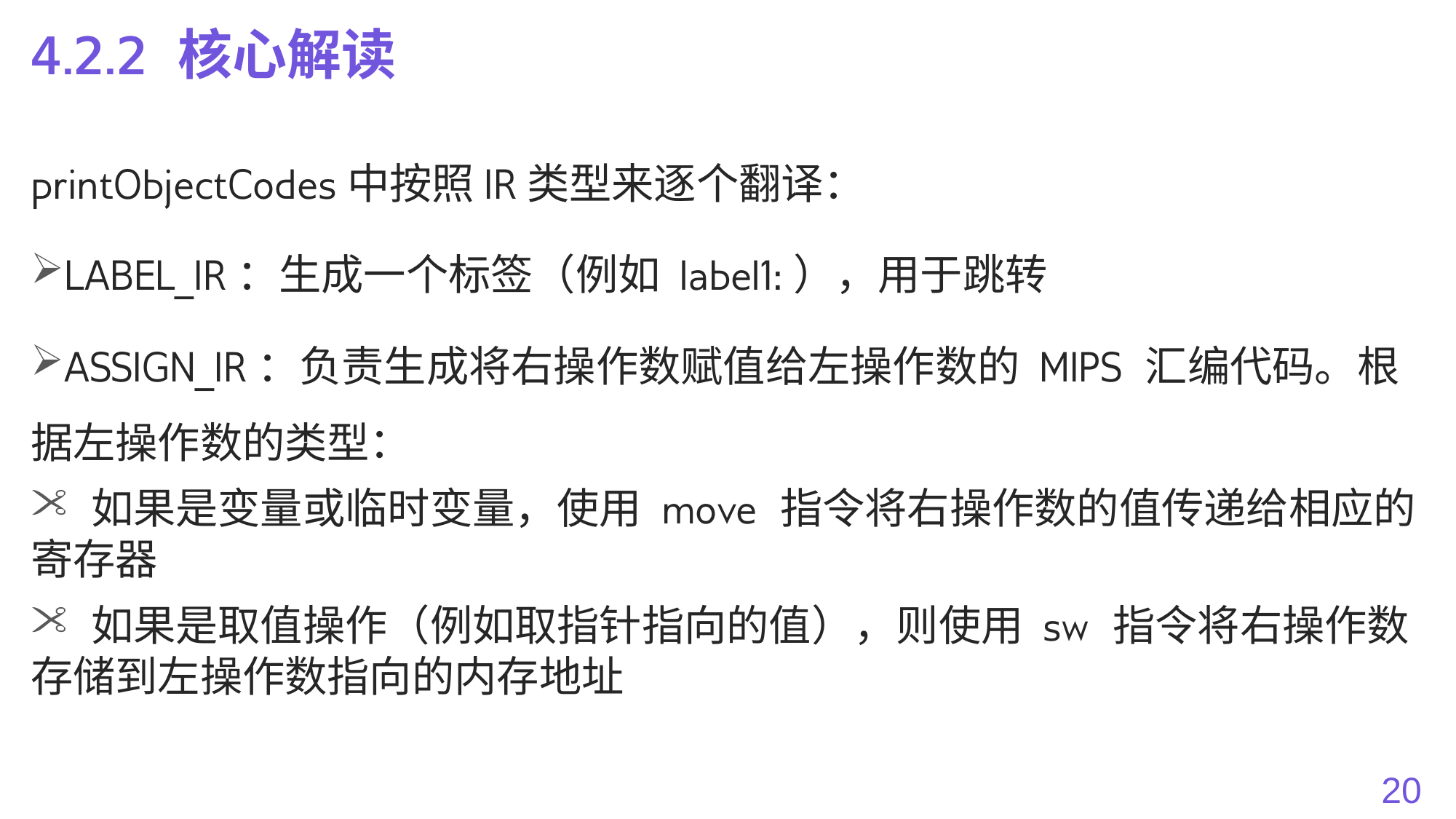

# 4.2.2 核心解读
printObjectCodes中按照IR类型来逐个翻译：
LABEL_IR：生成一个标签（例如 label1:），用于跳转
ASSIGN_IR：负责生成将右操作数赋值给左操作数的 MIPS 汇编代码。根据左操作数的类型：
 如果是变量或临时变量，使用 move 指令将右操作数的值传递给相应的寄存器
 如果是取值操作（例如取指针指向的值），则使用 sw 指令将右操作数存储到左操作数指向的内存地址
20